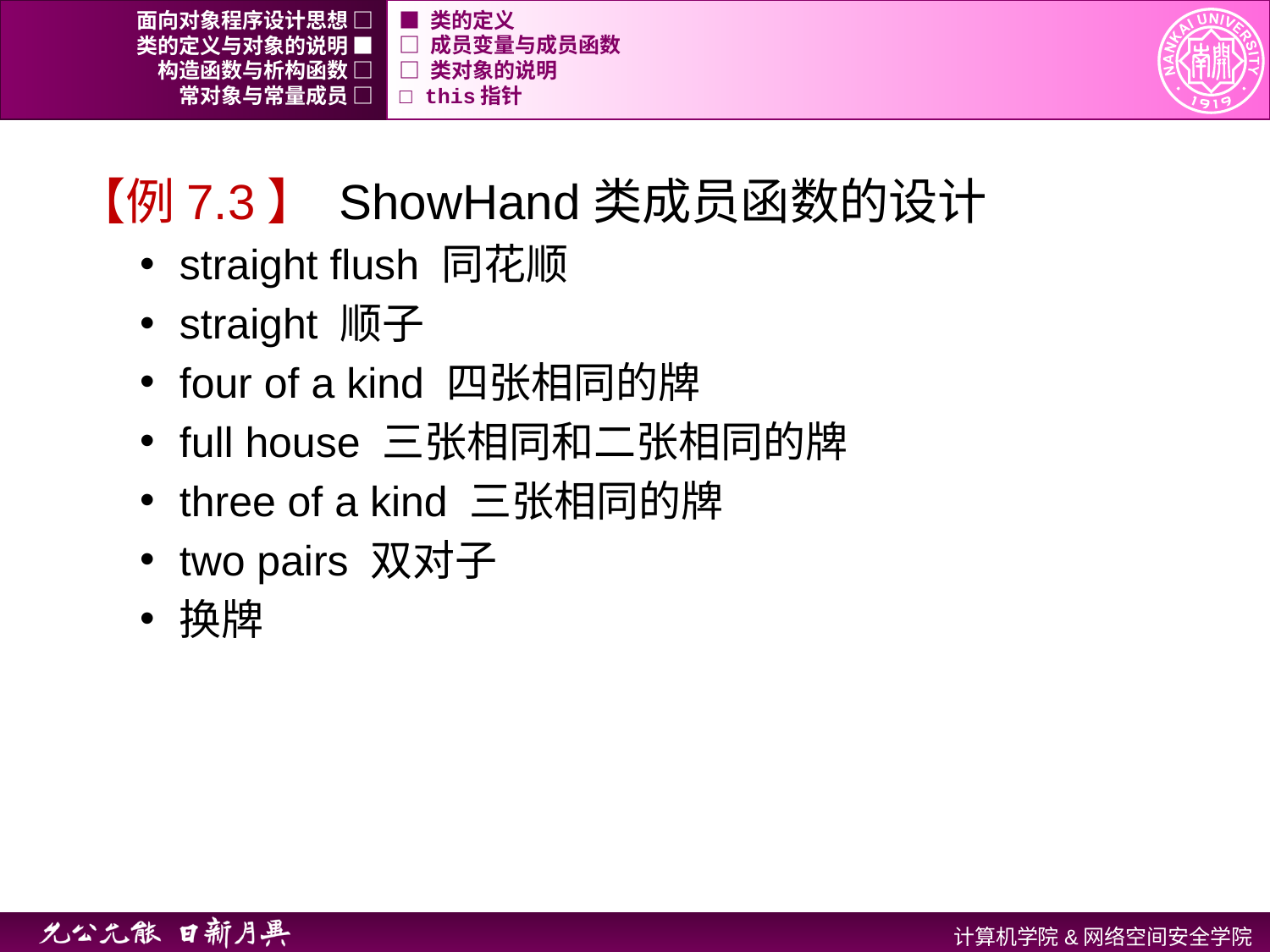

面向对象程序设计思想 □
■ 类的定义
类的定义与对象的说明 ■
□ 成员变量与成员函数
构造函数与析构函数 □
□ 类对象的说明
常对象与常量成员 □

□ this指针
【例7.3】 ShowHand类成员函数的设计
straight flush 同花顺
straight 顺子
four of a kind 四张相同的牌
full house 三张相同和二张相同的牌
three of a kind 三张相同的牌
two pairs 双对子
换牌